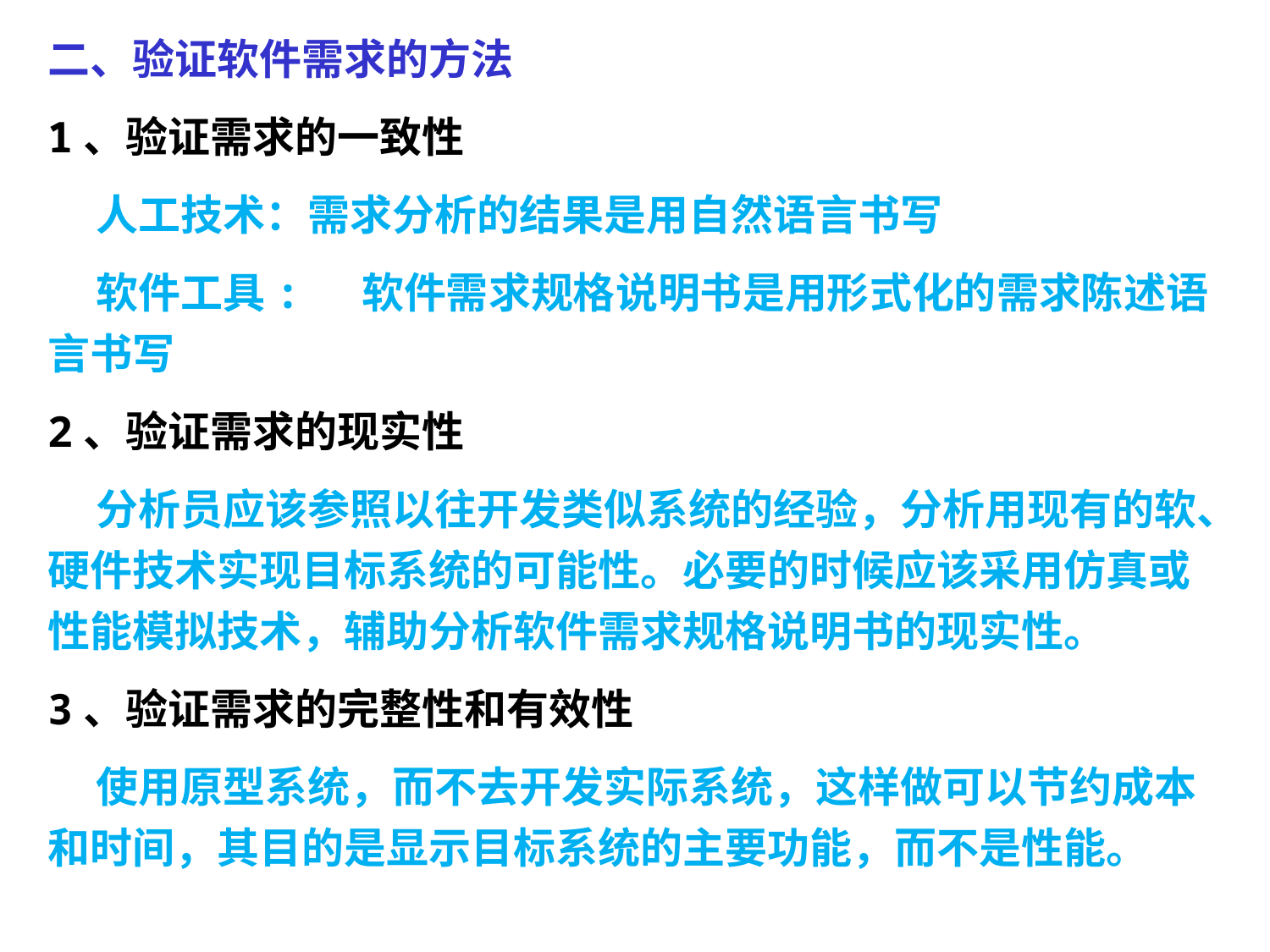

二、验证软件需求的方法
1、验证需求的一致性
    人工技术：需求分析的结果是用自然语言书写
    软件工具:  软件需求规格说明书是用形式化的需求陈述语言书写
2、验证需求的现实性
    分析员应该参照以往开发类似系统的经验，分析用现有的软、硬件技术实现目标系统的可能性。必要的时候应该采用仿真或性能模拟技术，辅助分析软件需求规格说明书的现实性。
3、验证需求的完整性和有效性
    使用原型系统，而不去开发实际系统，这样做可以节约成本和时间，其目的是显示目标系统的主要功能，而不是性能。